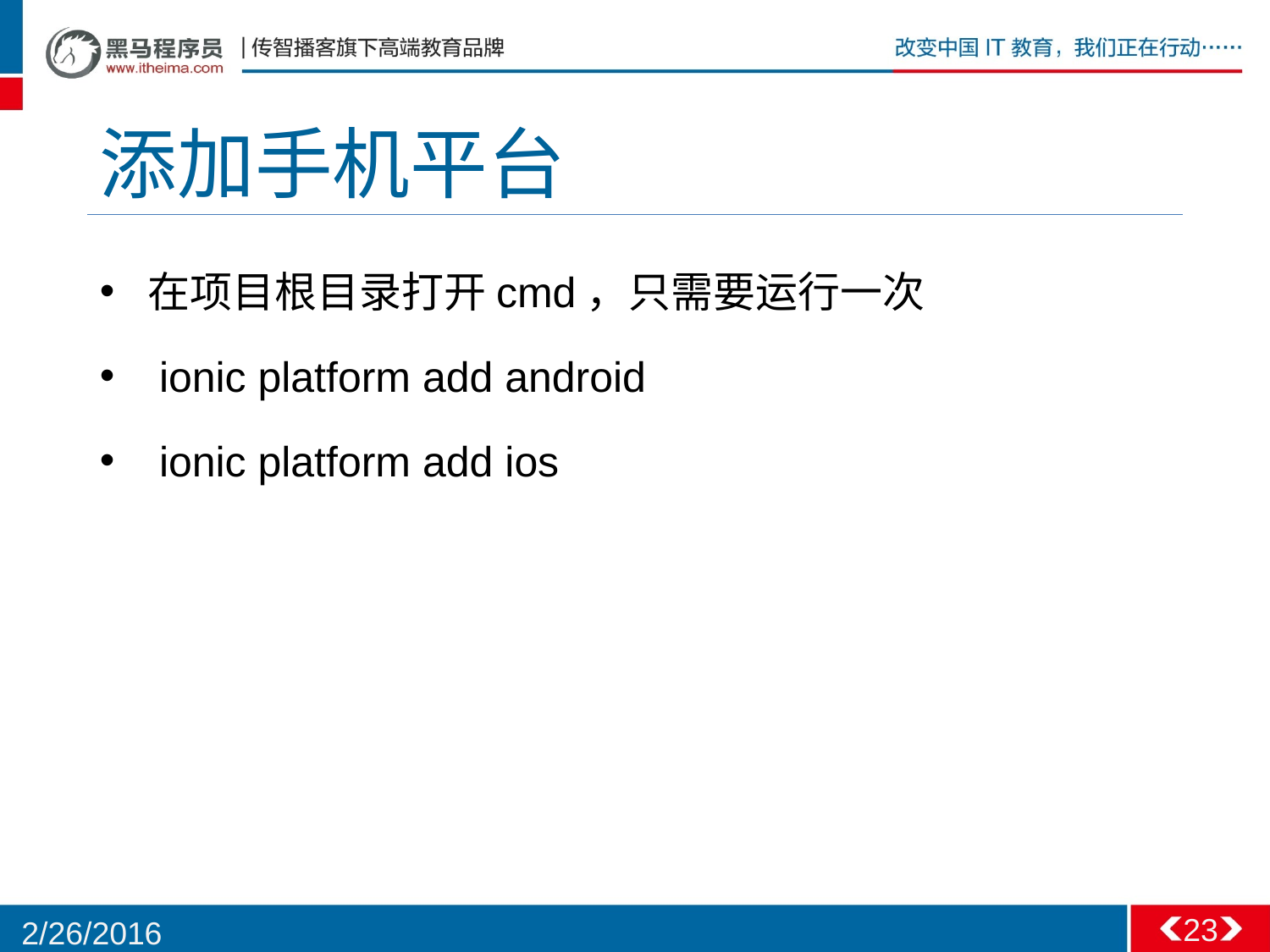

# 添加手机平台
在项目根目录打开cmd，只需要运行一次
 ionic platform add android
 ionic platform add ios
23

2/26/2016